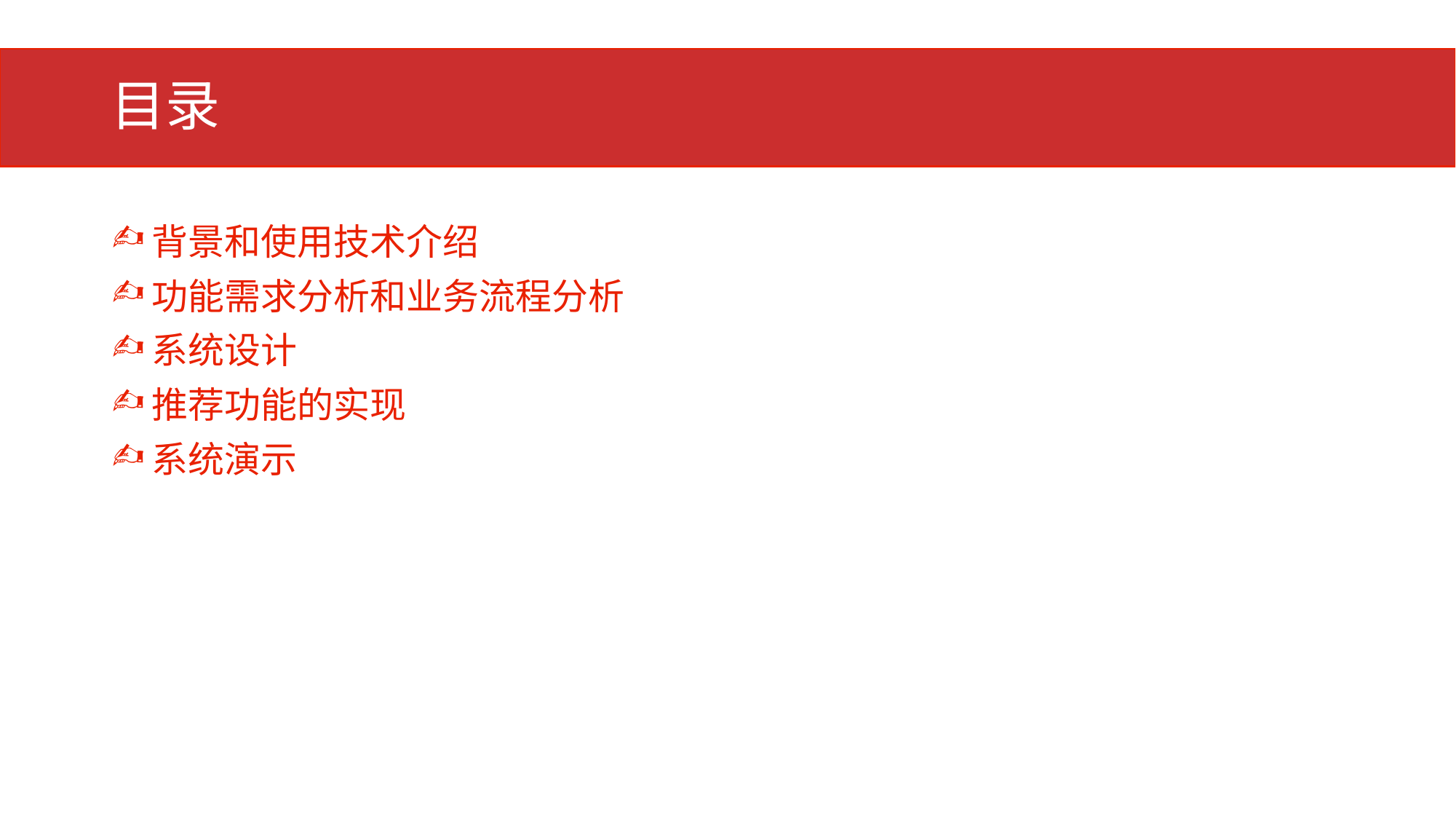

# 目录
背景和使用技术介绍
功能需求分析和业务流程分析
系统设计
推荐功能的实现
系统演示